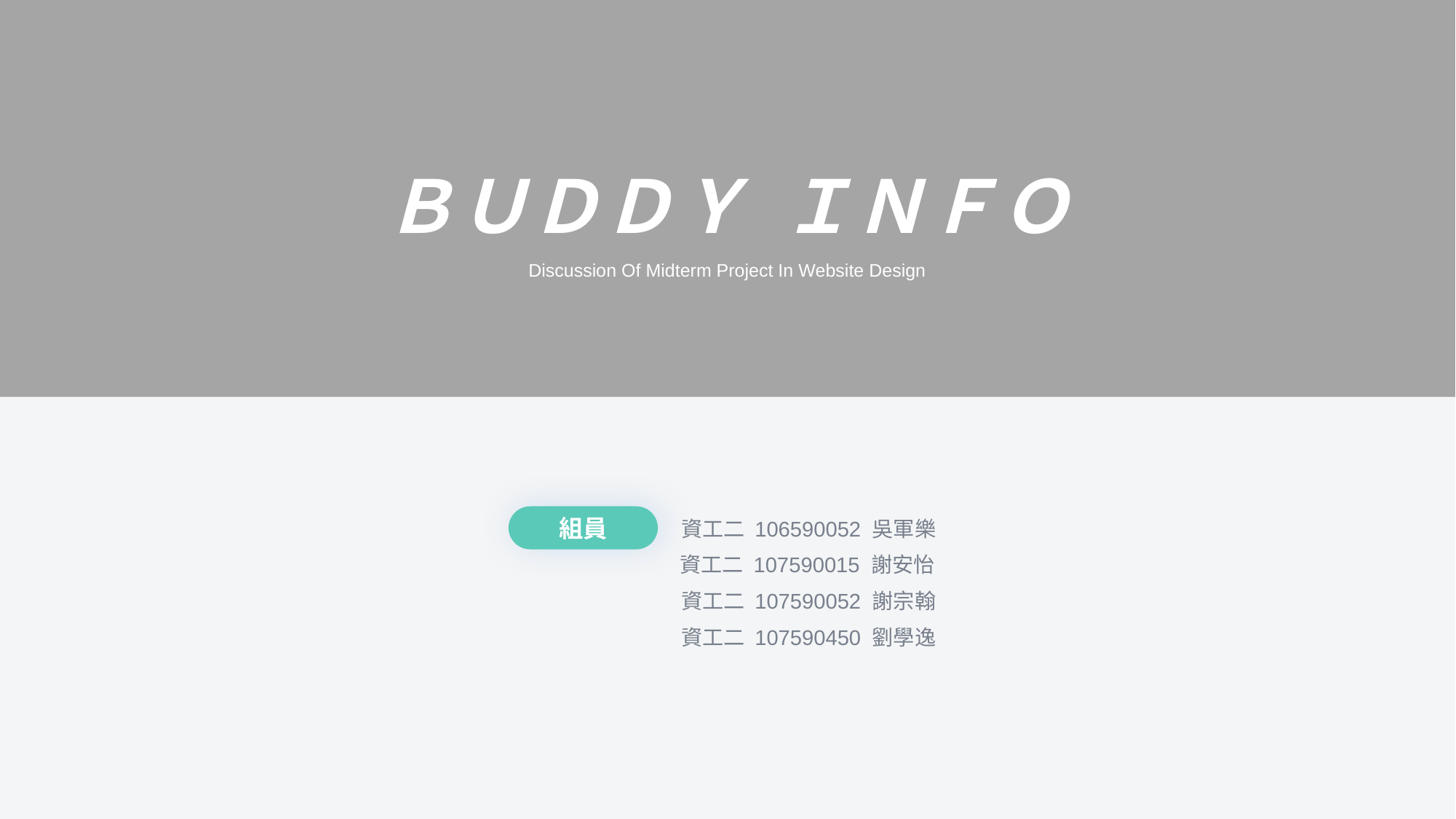

ＢＵＤＤＹ  ＩＮＦＯ
Discussion Of Midterm Project In Website Design
組員
資工二 106590052 吳軍樂
資工二 107590015 謝安怡
資工二 107590052 謝宗翰
資工二 107590450 劉學逸